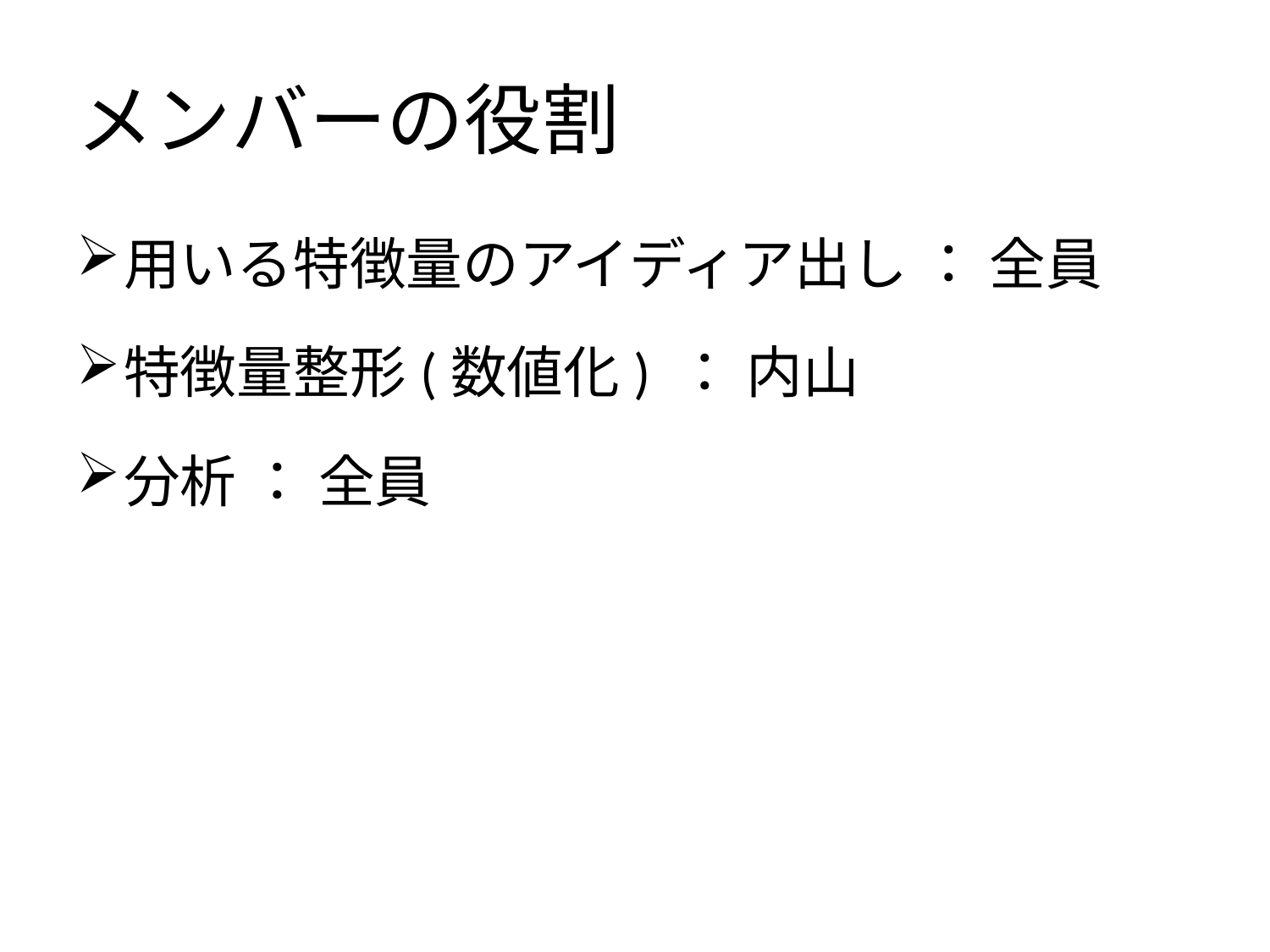

# メンバーの役割
用いる特徴量のアイディア出し ： 全員

特徴量整形(数値化) ： 内山

分析 ： 全員